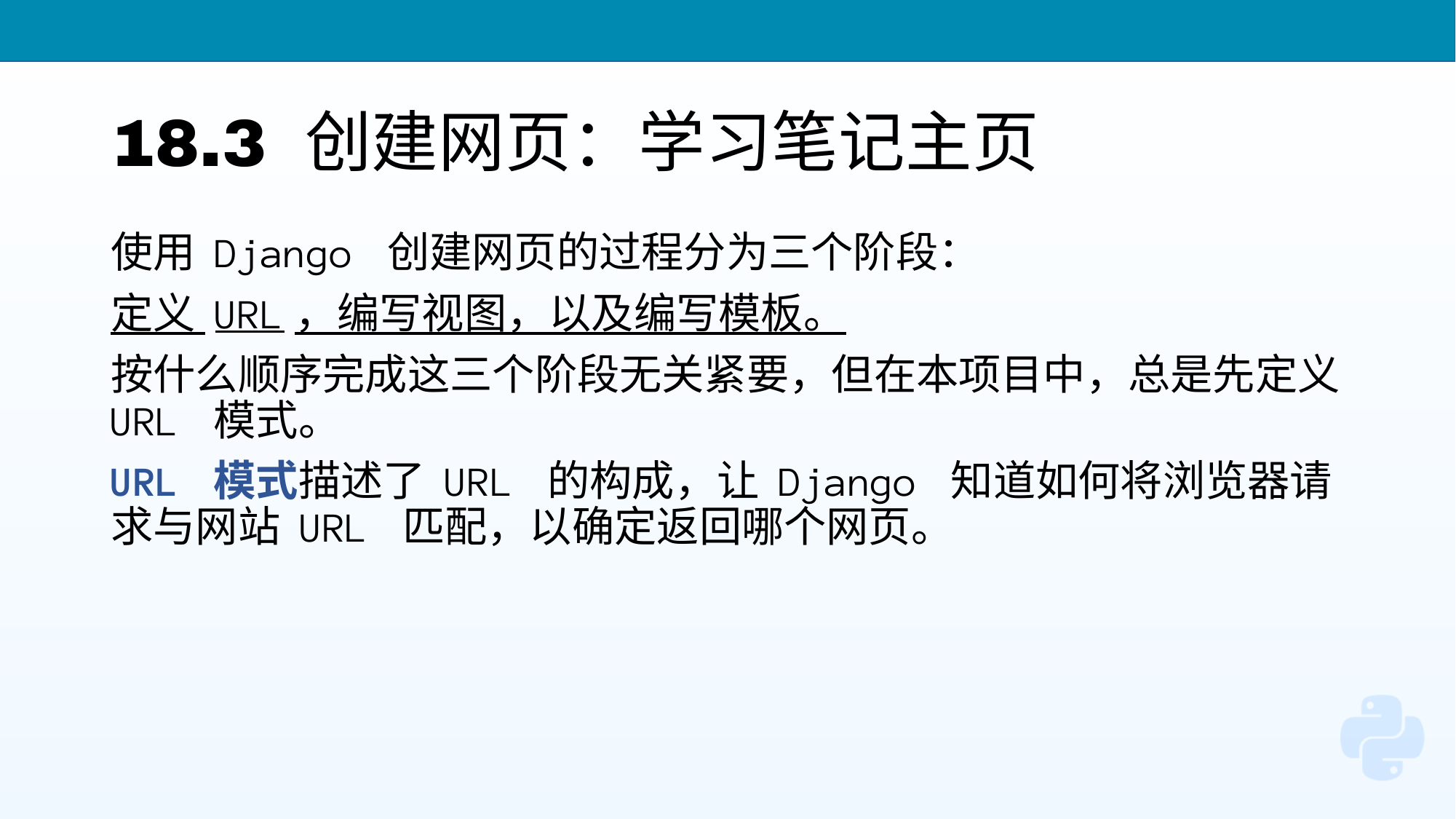

# 18.3 创建网页：学习笔记主页
使用 Django 创建网页的过程分为三个阶段：
定义 URL，编写视图，以及编写模板。
按什么顺序完成这三个阶段无关紧要，但在本项目中，总是先定义 URL 模式。
URL 模式描述了 URL 的构成，让 Django 知道如何将浏览器请求与网站 URL 匹配，以确定返回哪个网页。